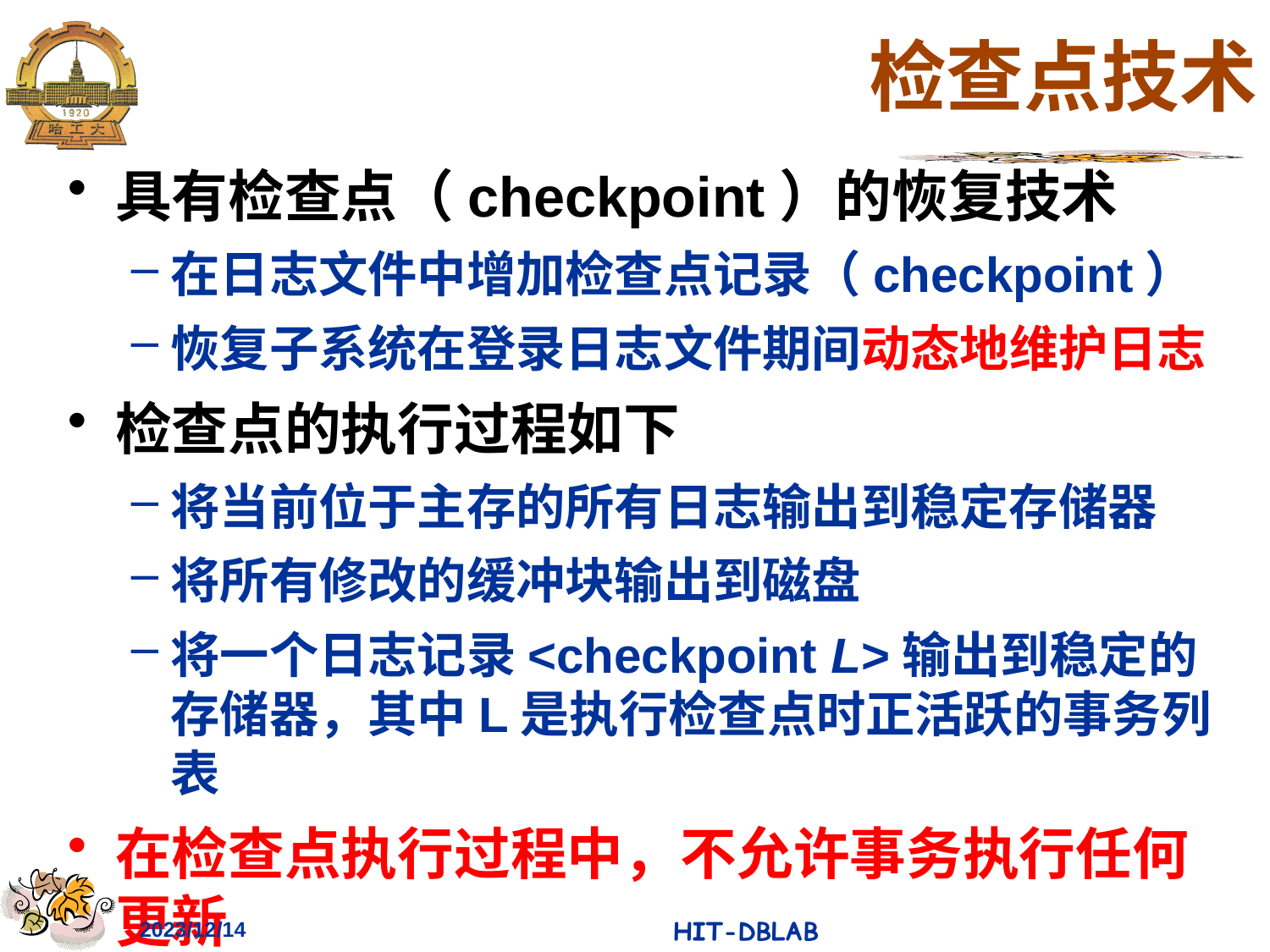

# 检查点技术
具有检查点（checkpoint）的恢复技术
在日志文件中增加检查点记录（checkpoint）
恢复子系统在登录日志文件期间动态地维护日志
检查点的执行过程如下
将当前位于主存的所有日志输出到稳定存储器
将所有修改的缓冲块输出到磁盘
将一个日志记录<checkpoint L>输出到稳定的存储器，其中L是执行检查点时正活跃的事务列表
在检查点执行过程中，不允许事务执行任何更新
2023/12/14
HIT-DBLAB